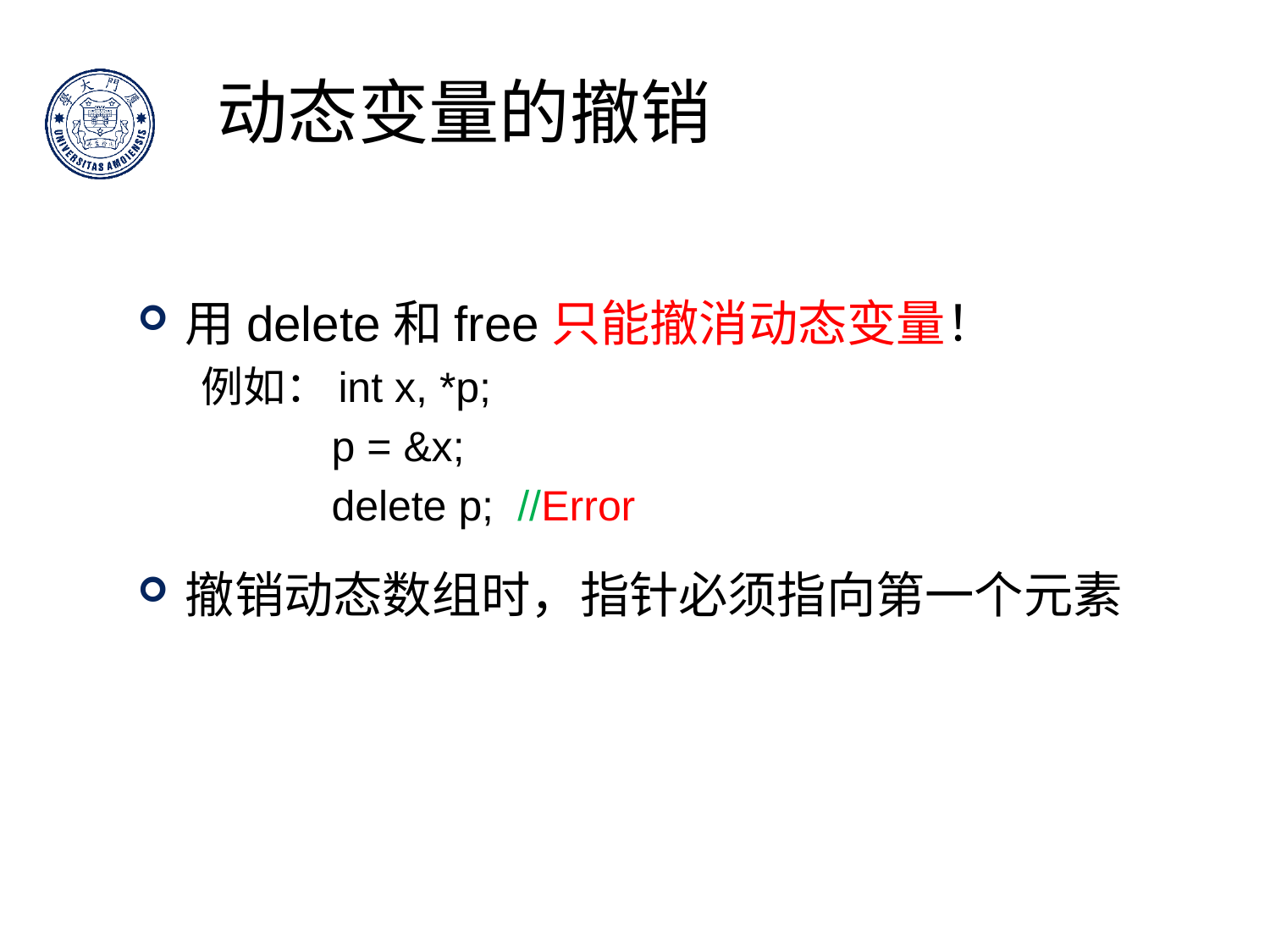

动态变量的撤销
用delete和free只能撤消动态变量！
例如：int x, *p;
           p = &x;
           delete p;  //Error

撤销动态数组时，指针必须指向第一个元素

66